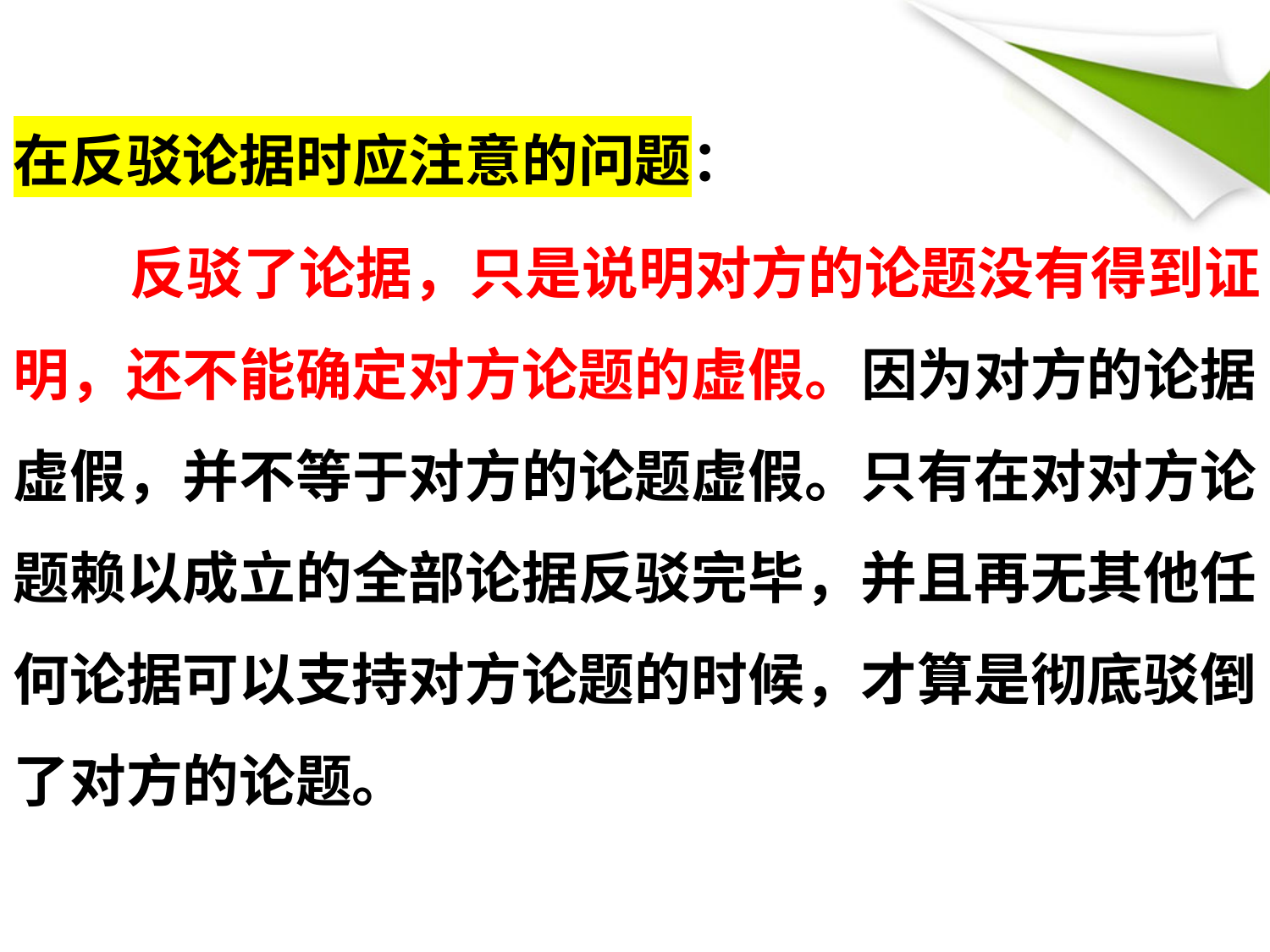

在反驳论据时应注意的问题：
        反驳了论据，只是说明对方的论题没有得到证明，还不能确定对方论题的虚假。因为对方的论据虚假，并不等于对方的论题虚假。只有在对对方论题赖以成立的全部论据反驳完毕，并且再无其他任何论据可以支持对方论题的时候，才算是彻底驳倒了对方的论题。